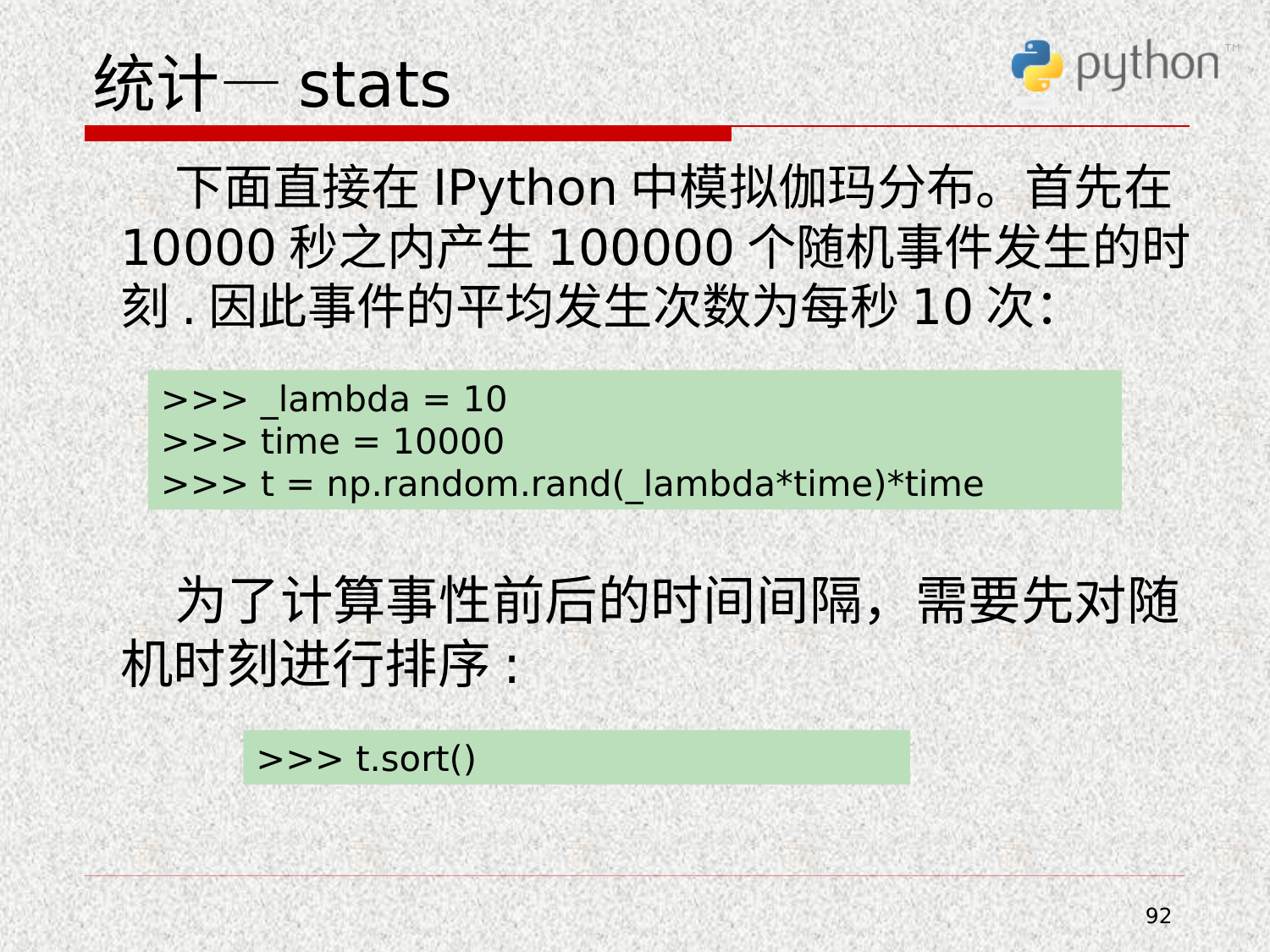

# 统计—stats
         下面直接在IPython中模拟伽玛分布。首先在10000秒之内产生100000个随机事件发生的时刻.因此事件的平均发生次数为每秒10次：

         为了计算事性前后的时间间隔，需要先对随机时刻进行排序:

>>> _lambda = 10
>>> time = 10000
>>> t = np.random.rand(_lambda*time)*time
>>> t.sort()
92